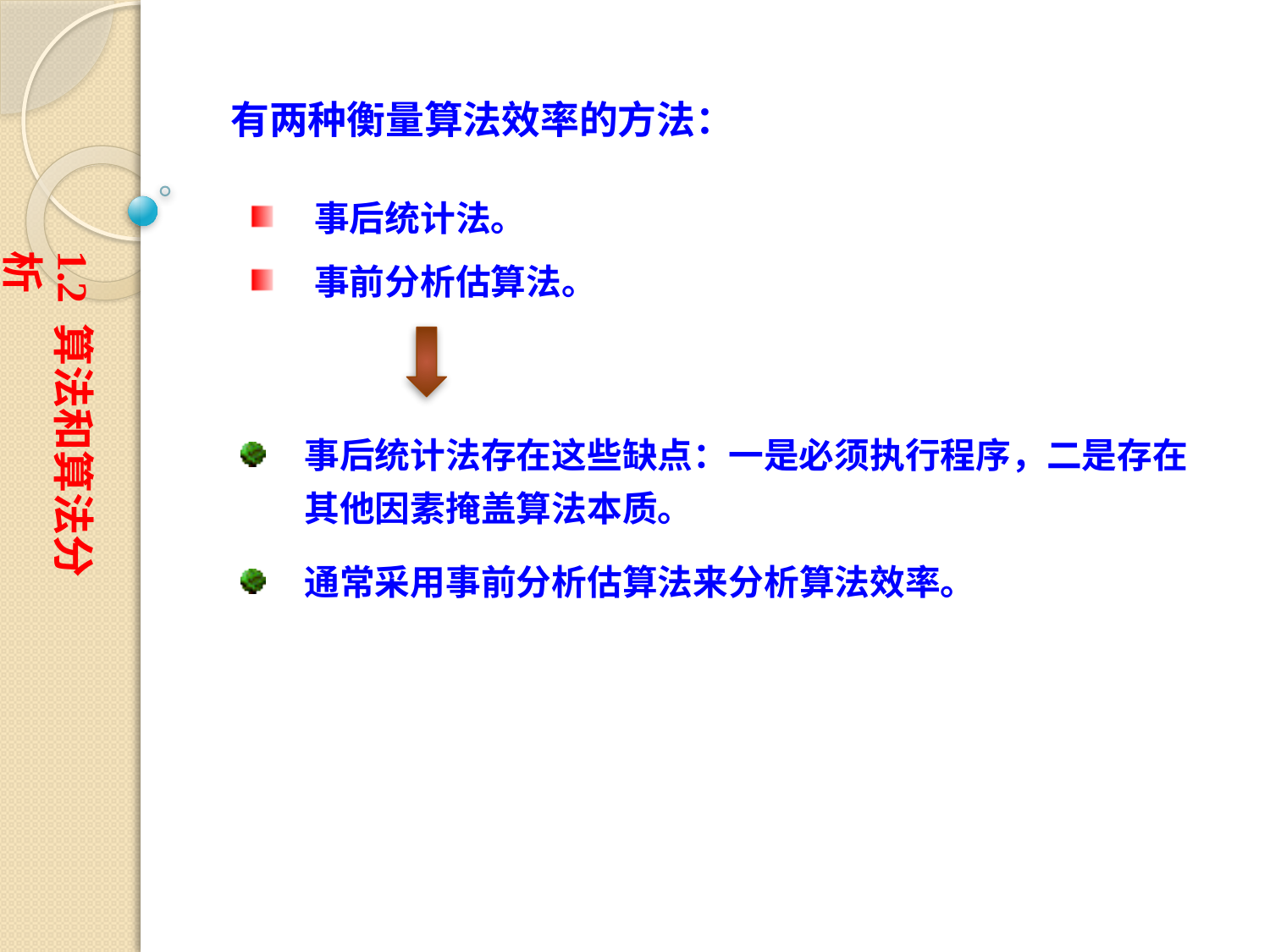

有两种衡量算法效率的方法：
事后统计法。
事前分析估算法。
1.2 算法和算法分析

事后统计法存在这些缺点：一是必须执行程序，二是存在其他因素掩盖算法本质。
通常采用事前分析估算法来分析算法效率。